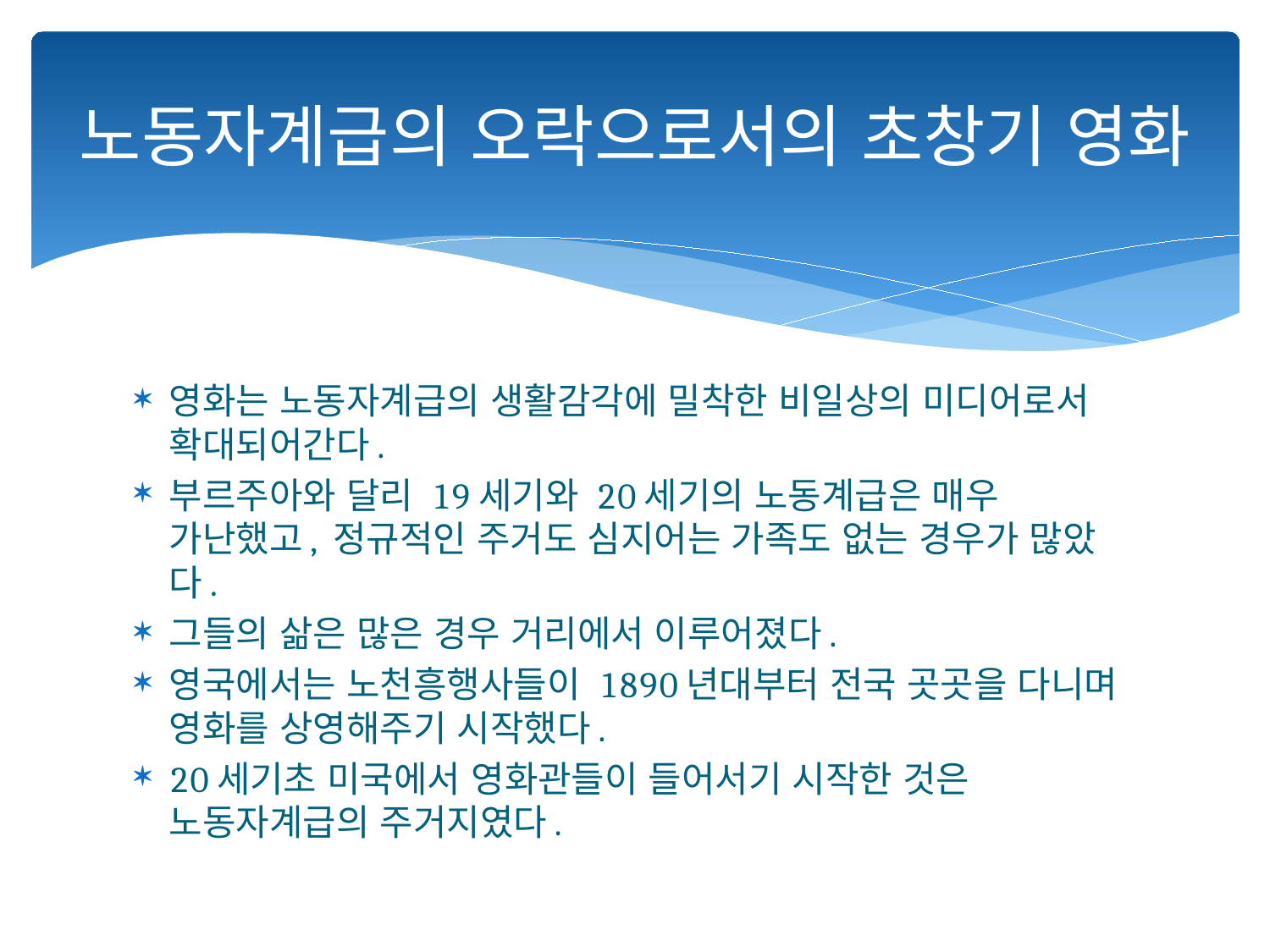

# 노동자계급의 오락으로서의 초창기 영화
영화는 노동자계급의 생활감각에 밀착한 비일상의 미디어로서 확대되어간다.
부르주아와 달리 19세기와 20세기의 노동계급은 매우 가난했고, 정규적인 주거도 심지어는 가족도 없는 경우가 많았다.
그들의 삶은 많은 경우 거리에서 이루어졌다.
영국에서는 노천흥행사들이 1890년대부터 전국 곳곳을 다니며 영화를 상영해주기 시작했다.
20세기초 미국에서 영화관들이 들어서기 시작한 것은 노동자계급의 주거지였다.